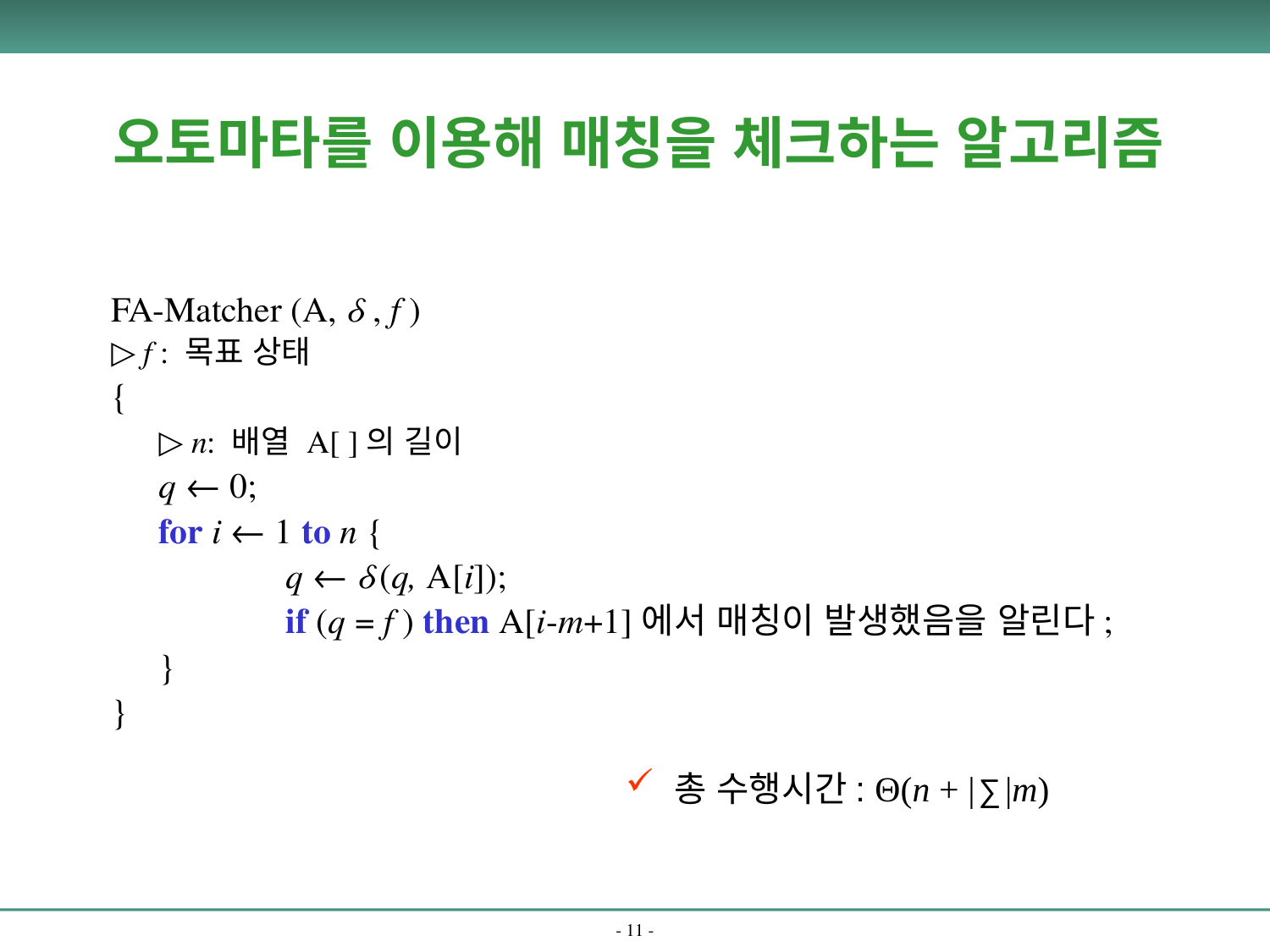

오토마타를 이용해 매칭을 체크하는 알고리즘
FA-Matcher (A, δ , f )
▷ f : 목표 상태
{
	▷ n: 배열 A[ ]의 길이
	q ← 0;
	for i ← 1 to n {
		q ← δ (q, A[i]);
		if (q = f ) then A[i-m+1]에서 매칭이 발생했음을 알린다;
	}
}
 총 수행시간: Θ(n + | ∑ |m)